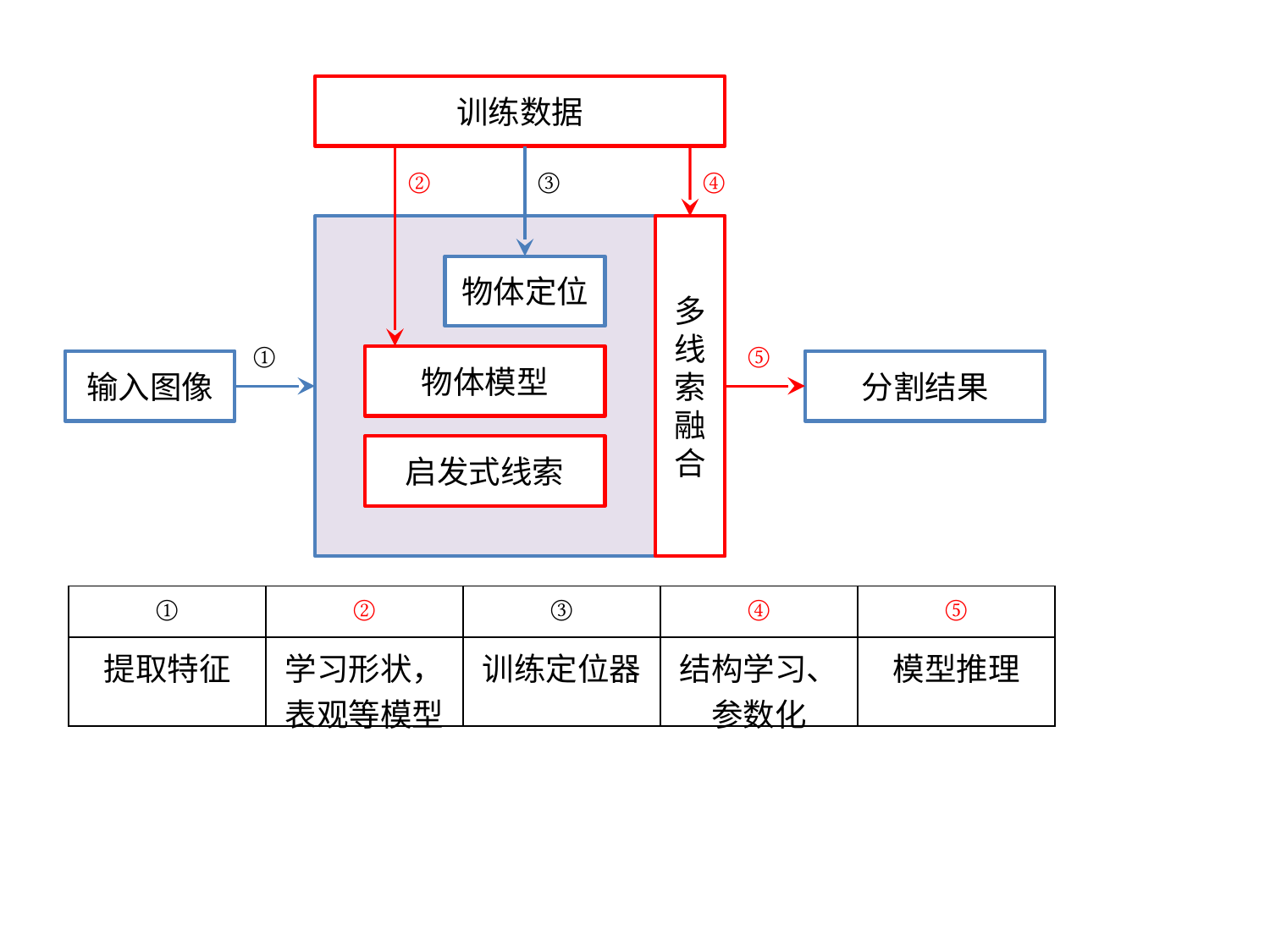

训练数据
②
③
④

物体定位
①
⑤
物体模型
输入图像
多线索融合
分割结果
启发式线索
| ① | ② | ③ | ④ | ⑤ |
| --- | --- | --- | --- | --- |
| 提取特征 | 学习形状，表观等模型 | 训练定位器 | 结构学习、参数化 | 模型推理 |